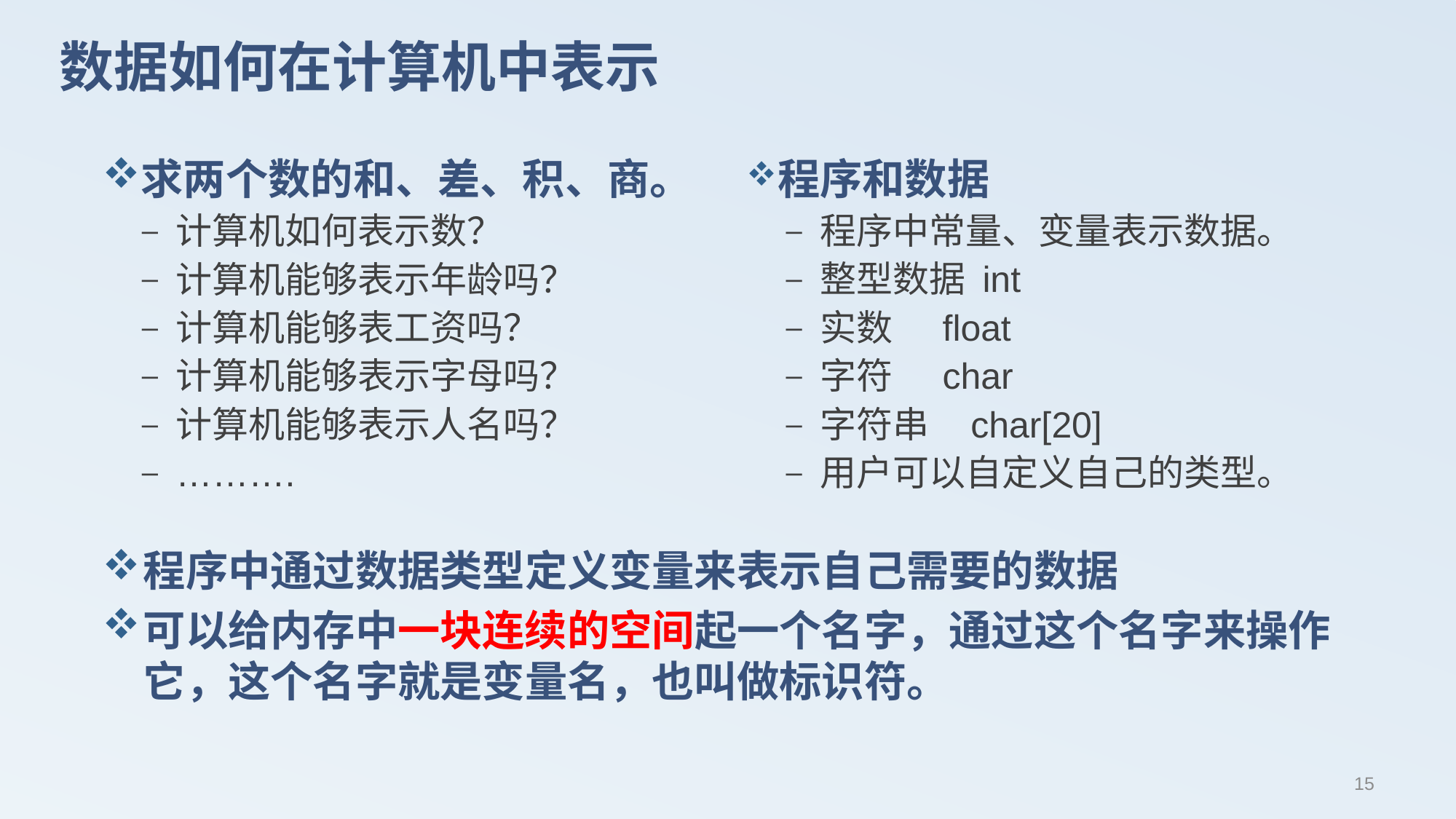

# 数据如何在计算机中表示
求两个数的和、差、积、商。
计算机如何表示数？
计算机能够表示年龄吗？
计算机能够表工资吗？
计算机能够表示字母吗？
计算机能够表示人名吗？
……….

程序和数据
程序中常量、变量表示数据。
整型数据 int
实数     float
字符     char
字符串    char[20]
用户可以自定义自己的类型。
程序中通过数据类型定义变量来表示自己需要的数据
可以给内存中一块连续的空间起一个名字，通过这个名字来操作它，这个名字就是变量名，也叫做标识符。